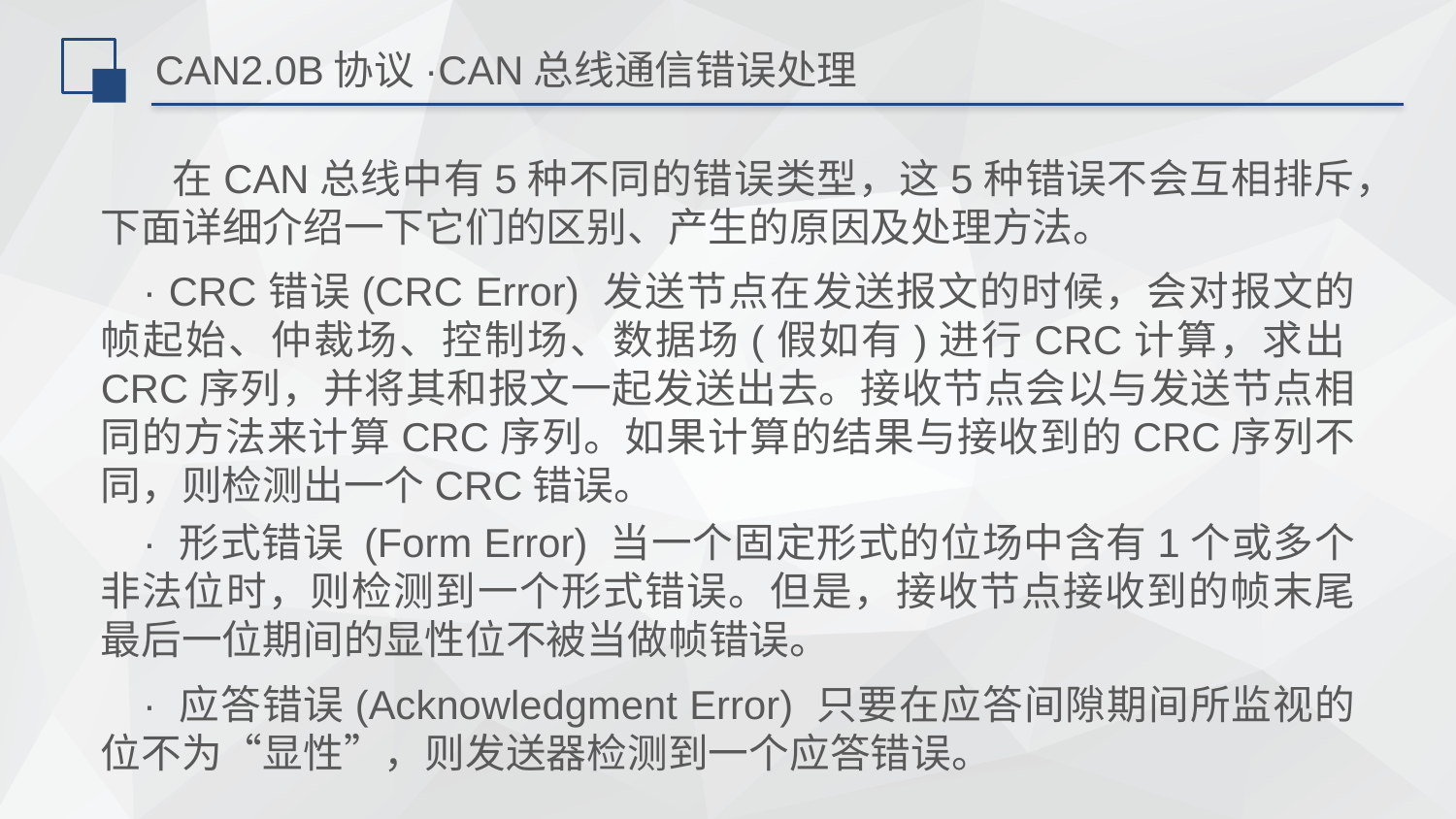

# CAN2.0B协议·CAN总线通信错误处理
在CAN总线中有5种不同的错误类型，这5种错误不会互相排斥，下面详细介绍一下它们的区别、产生的原因及处理方法。
· CRC错误(CRC Error) 发送节点在发送报文的时候，会对报文的帧起始、仲裁场、控制场、数据场(假如有)进行CRC计算，求出CRC序列，并将其和报文一起发送出去。接收节点会以与发送节点相同的方法来计算CRC序列。如果计算的结果与接收到的CRC序列不同，则检测出一个CRC错误。
· 形式错误 (Form Error) 当一个固定形式的位场中含有1个或多个非法位时，则检测到一个形式错误。但是，接收节点接收到的帧末尾最后一位期间的显性位不被当做帧错误。
· 应答错误(Acknowledgment Error) 只要在应答间隙期间所监视的位不为“显性”，则发送器检测到一个应答错误。